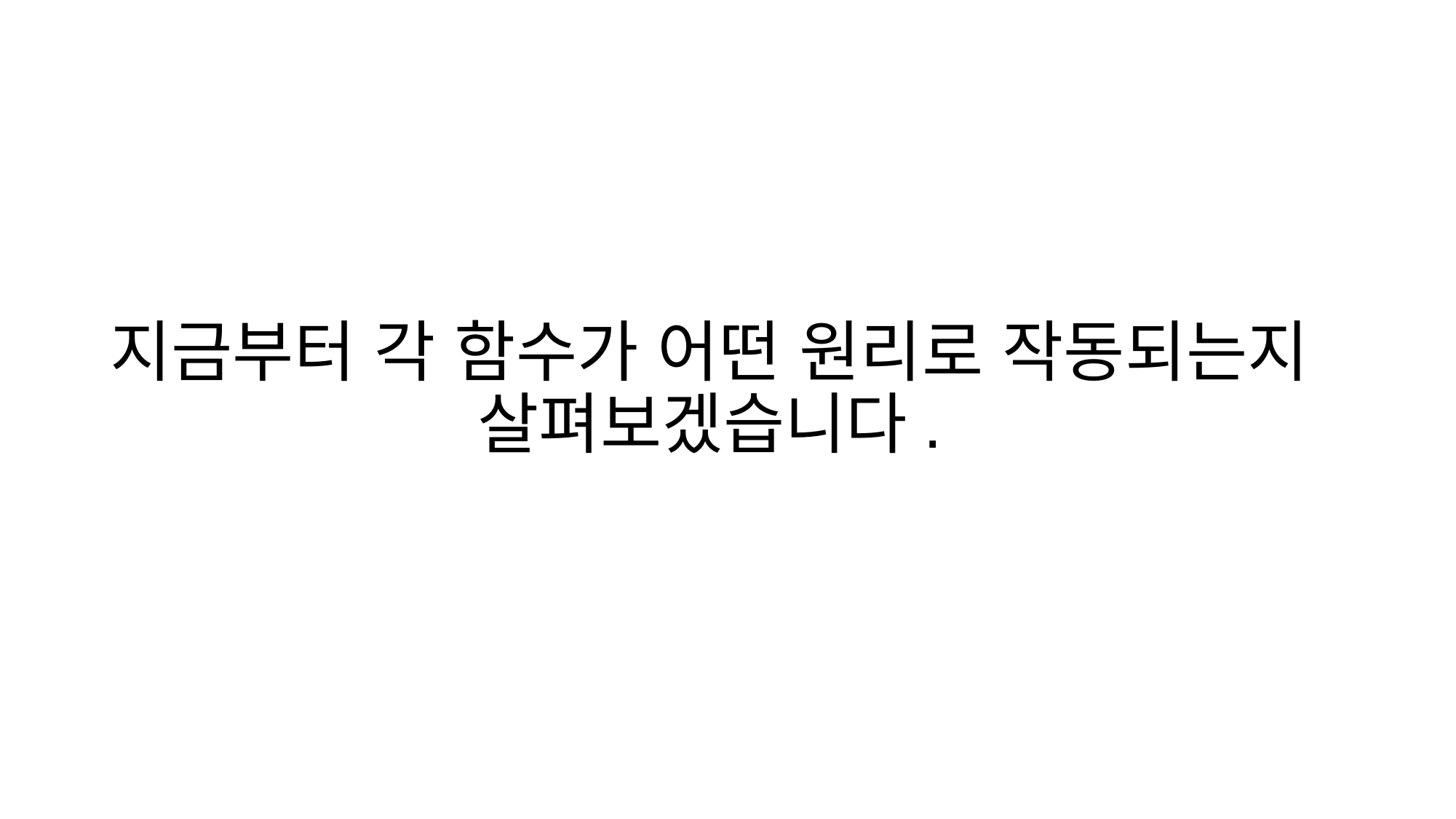

# 지금부터 각 함수가 어떤 원리로 작동되는지 살펴보겠습니다.